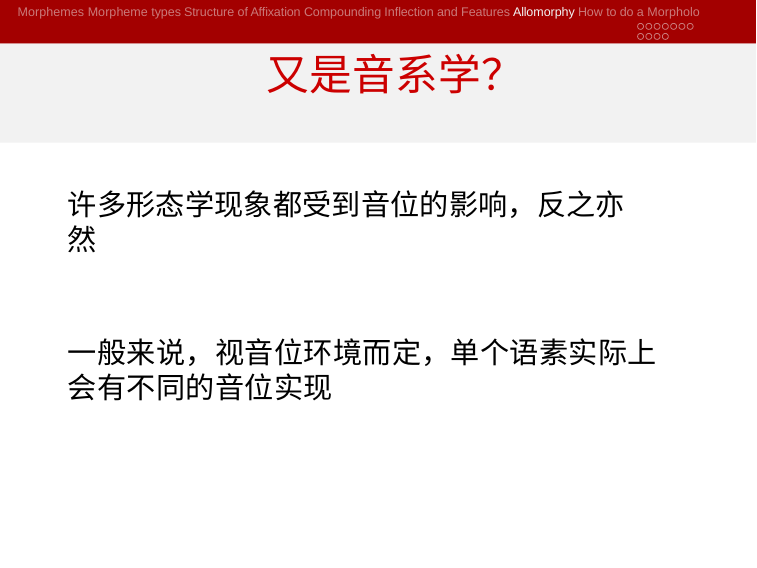

Morphemes Morpheme types Structure of Affixation Compounding Inflection and Features Allomorphy How to do a Morpholo
# 又是音系学？
许多形态学现象都受到音位的影响，反之亦然

一般来说，视音位环境而定，单个语素实际上会有不同的音位实现